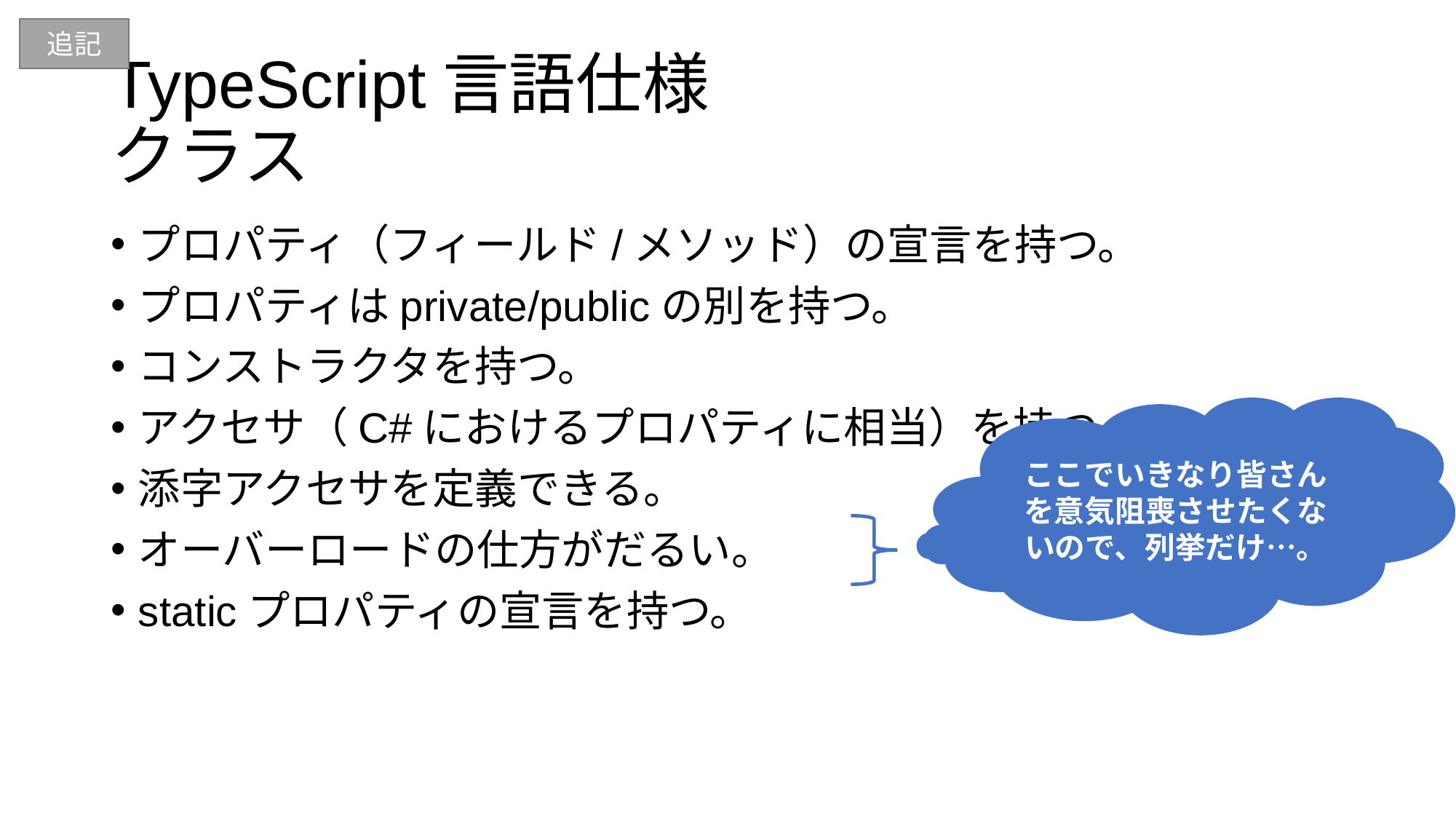

追記
# TypeScript言語仕様 クラス
プロパティ（フィールド/メソッド）の宣言を持つ。
プロパティはprivate/publicの別を持つ。
コンストラクタを持つ。
アクセサ（C#におけるプロパティに相当）を持つ。
添字アクセサを定義できる。
オーバーロードの仕方がだるい。
staticプロパティの宣言を持つ。

ここでいきなり皆さんを意気阻喪させたくないので、列挙だけ…。